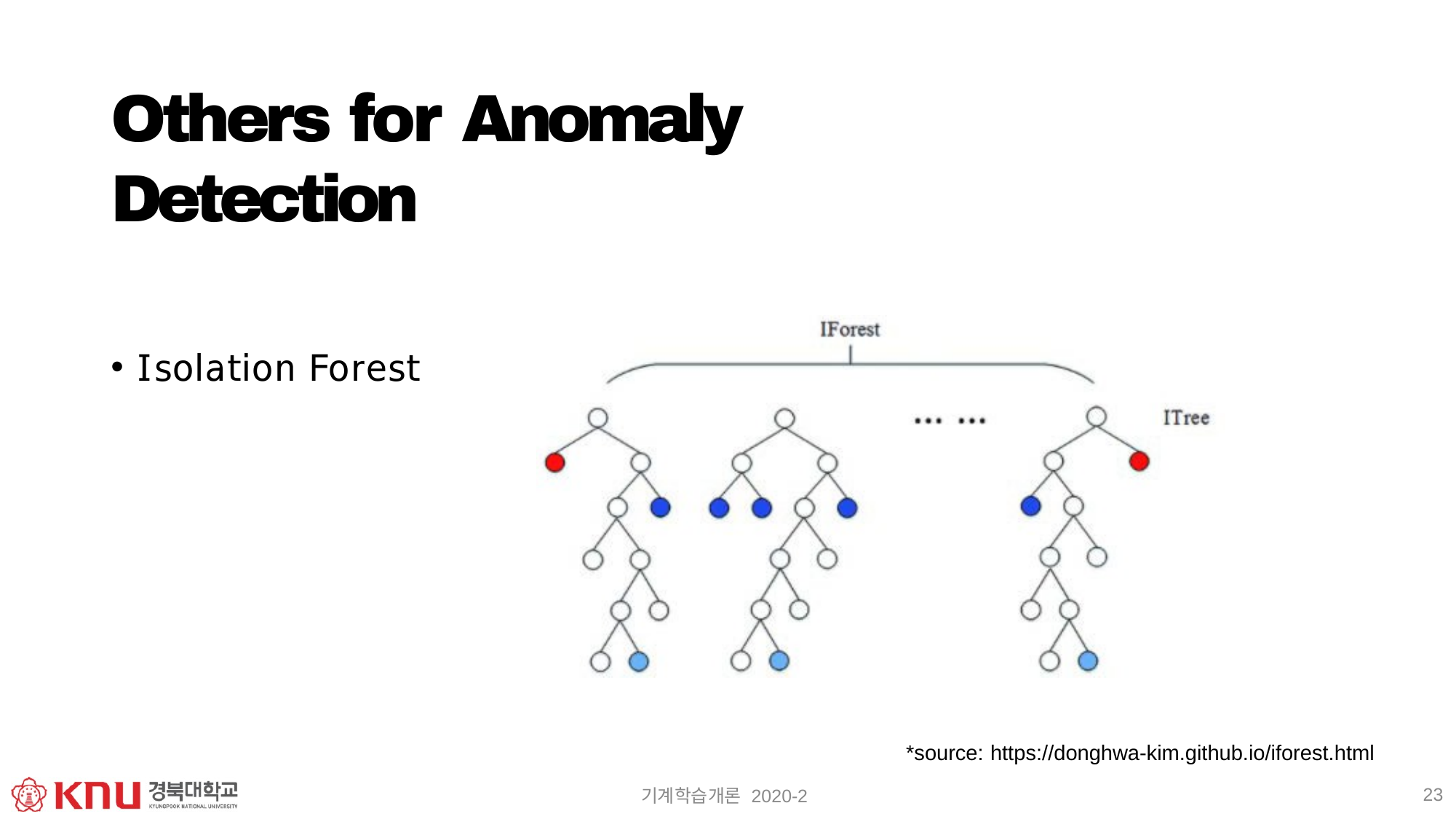

# Others for Anomaly Detection

Isolation Forest
*source: https://donghwa-kim.github.io/iforest.html
23
기계학습개론 2020-2